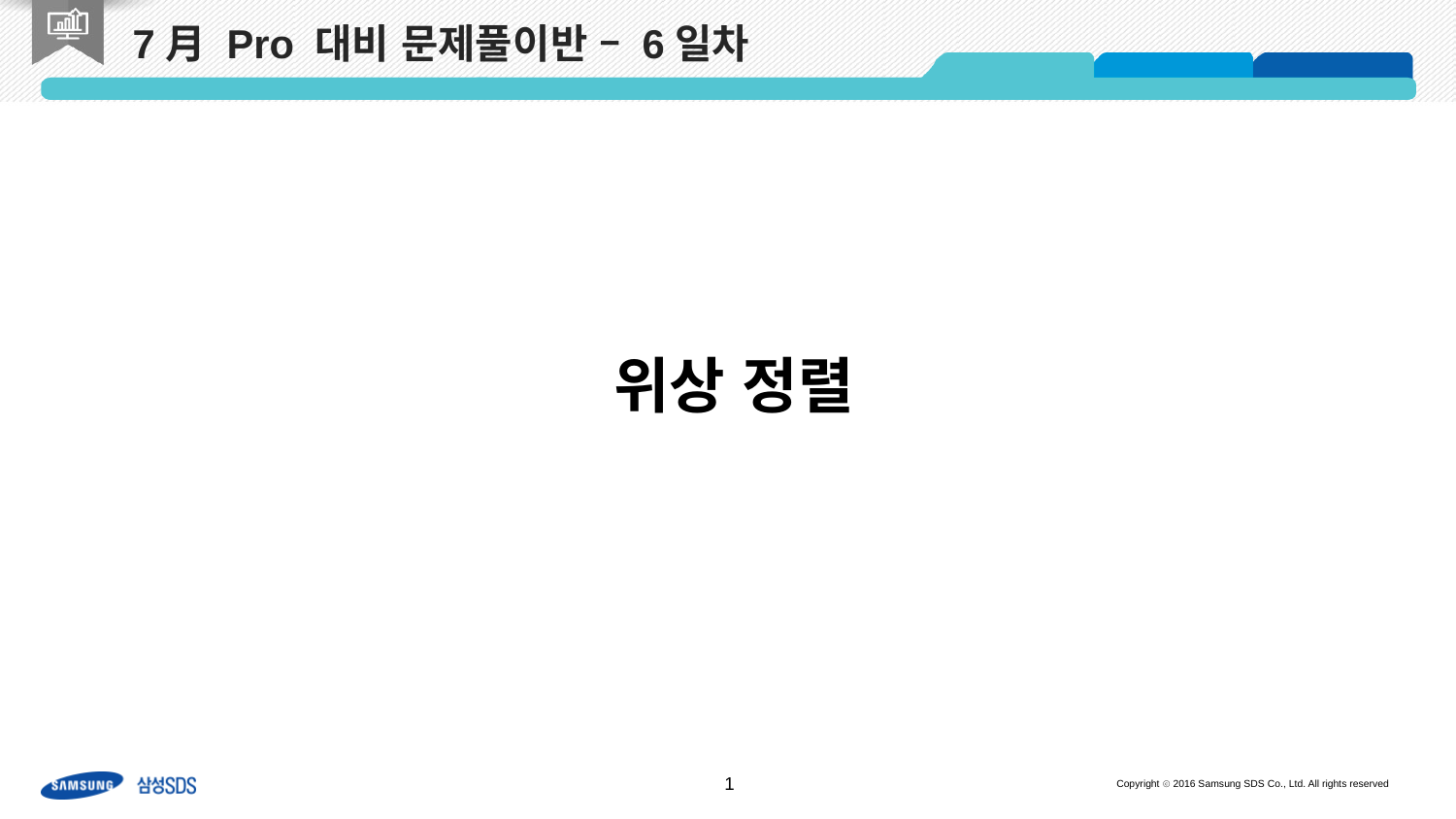

# 7月 Pro 대비 문제풀이반 – 6일차
위상 정렬